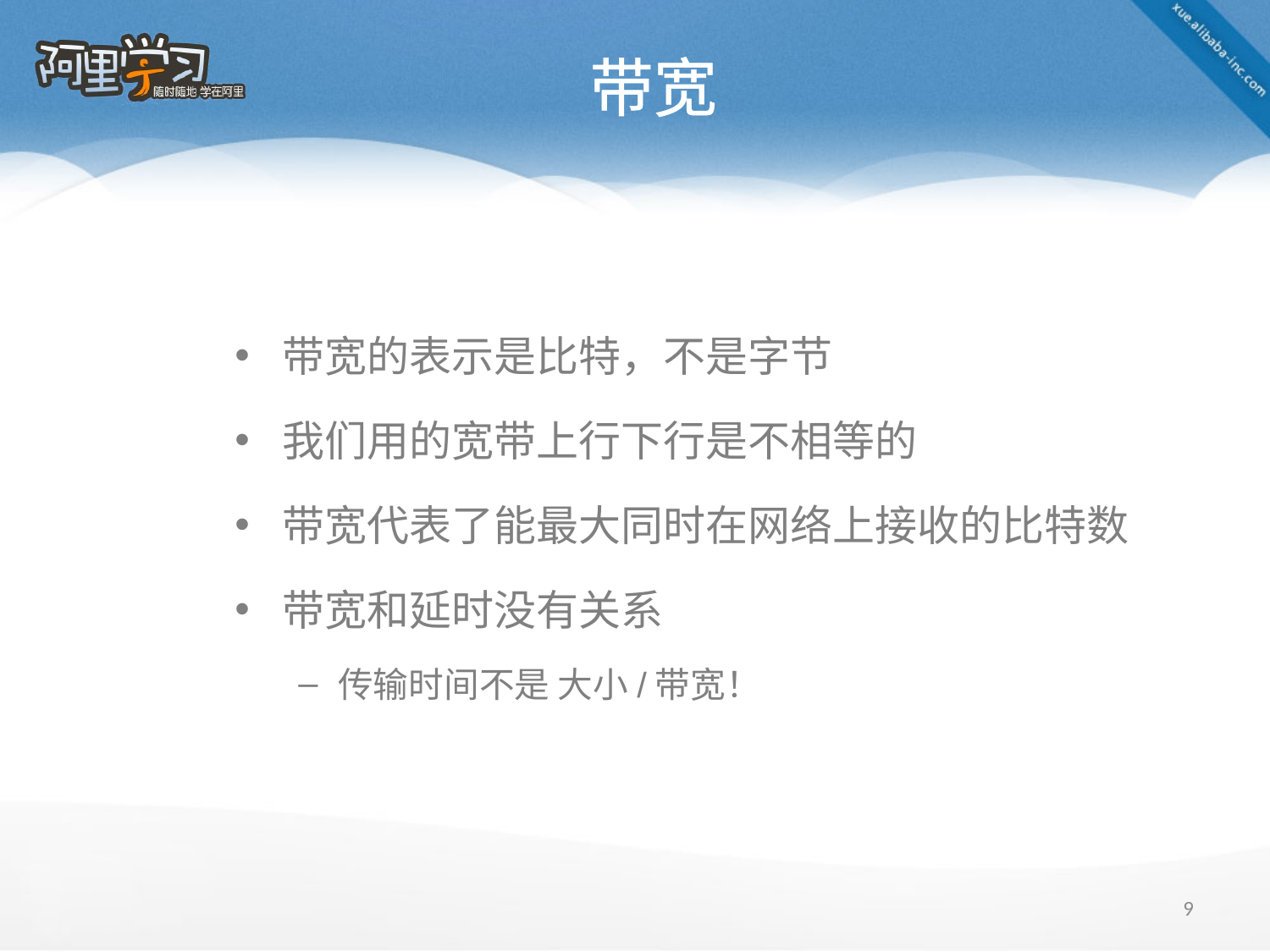

# 带宽
带宽的表示是比特，不是字节
我们用的宽带上行下行是不相等的
带宽代表了能最大同时在网络上接收的比特数
带宽和延时没有关系
传输时间不是 大小/带宽！
9